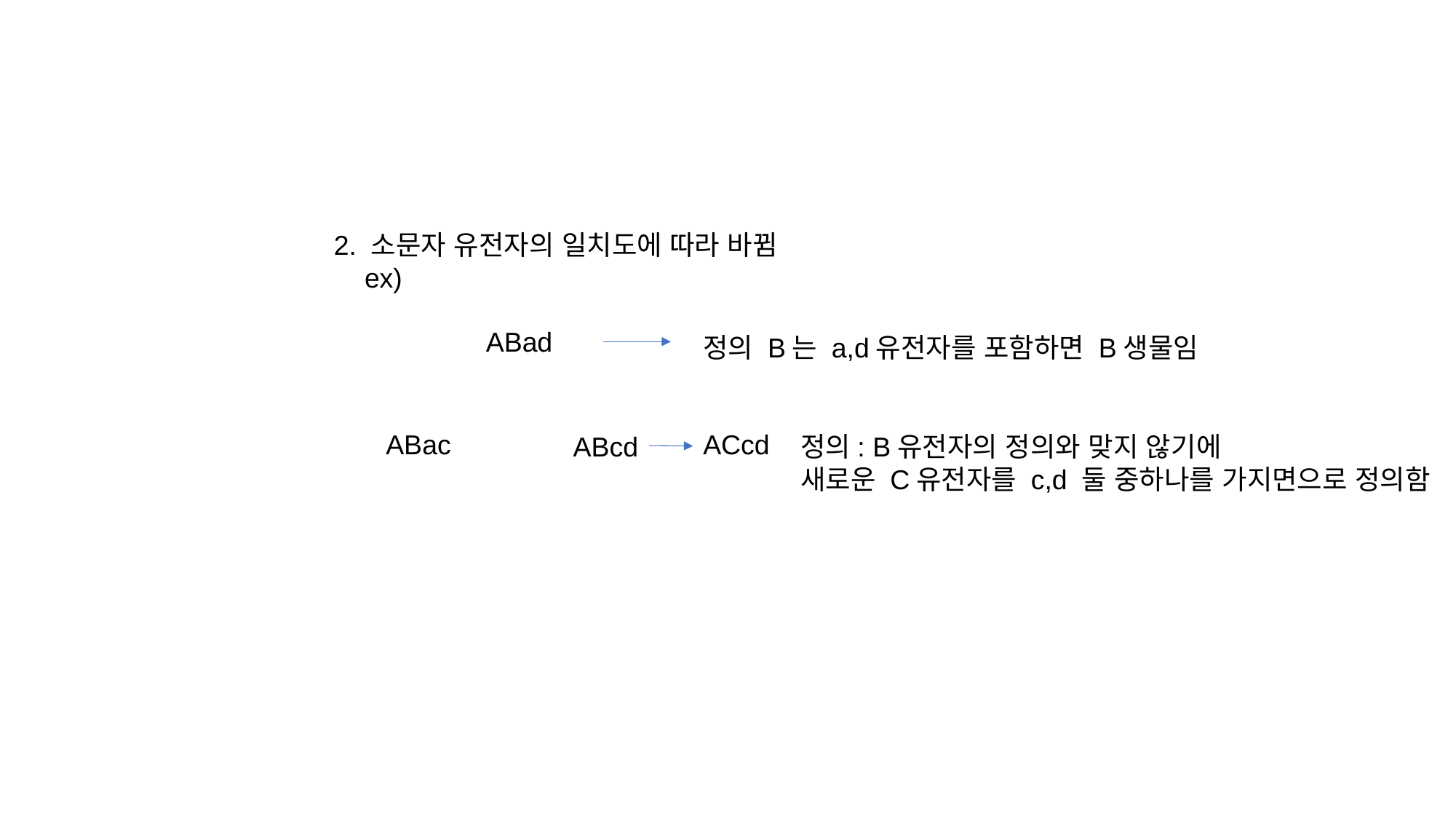

2. 소문자 유전자의 일치도에 따라 바뀜
    ex)
ABad
정의 B는 a,d유전자를 포함하면 B생물임
ABac
ACcd
ABcd
정의: B유전자의 정의와 맞지 않기에
새로운 C유전자를 c,d 둘 중하나를 가지면으로 정의함